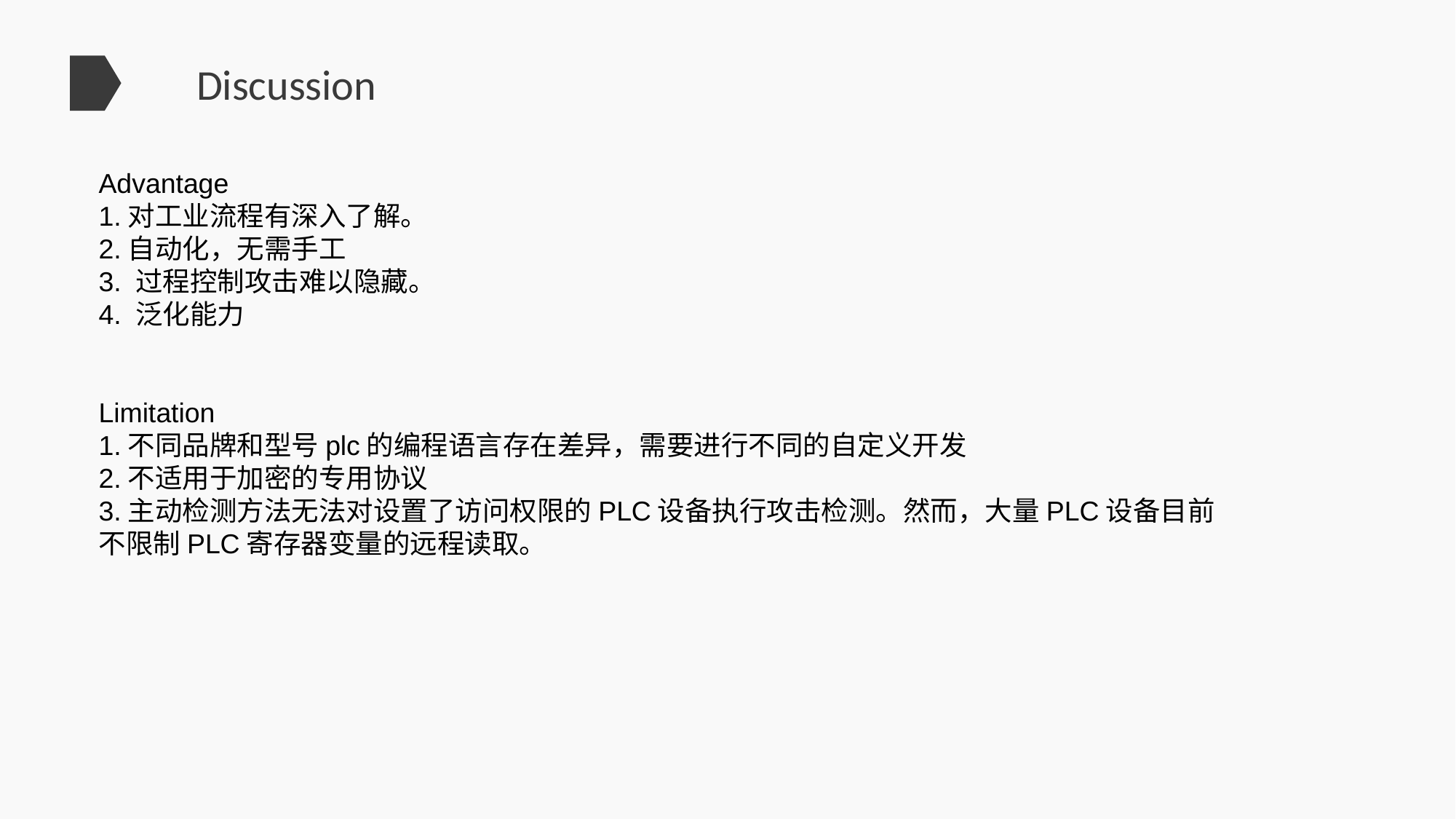

Discussion

Advantage
1.对工业流程有深入了解。
2.自动化，无需手工
3. 过程控制攻击难以隐藏。
4. 泛化能力

Limitation
1.不同品牌和型号plc的编程语言存在差异，需要进行不同的自定义开发
2.不适用于加密的专用协议
3.主动检测方法无法对设置了访问权限的PLC设备执行攻击检测。然而，大量PLC设备目前不限制PLC寄存器变量的远程读取。